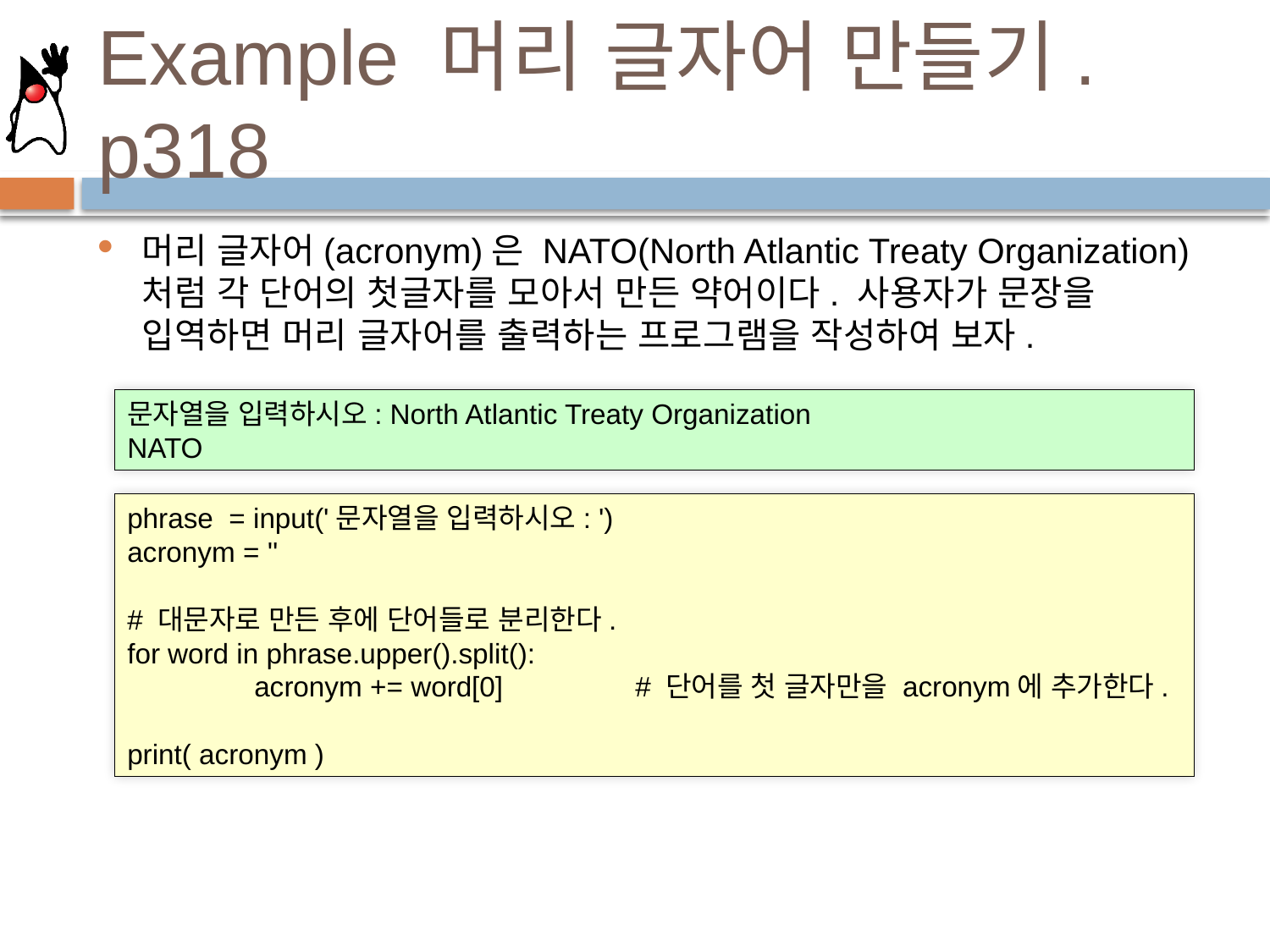

# Example 머리 글자어 만들기. p318
머리 글자어(acronym)은 NATO(North Atlantic Treaty Organization)처럼 각 단어의 첫글자를 모아서 만든 약어이다. 사용자가 문장을 입역하면 머리 글자어를 출력하는 프로그램을 작성하여 보자.
문자열을 입력하시오: North Atlantic Treaty Organization
NATO
phrase  = input('문자열을 입력하시오: ')
acronym = ''

# 대문자로 만든 후에 단어들로 분리한다.
for word in phrase.upper().split():
	acronym += word[0]		# 단어를 첫 글자만을 acronym에 추가한다.

print( acronym )